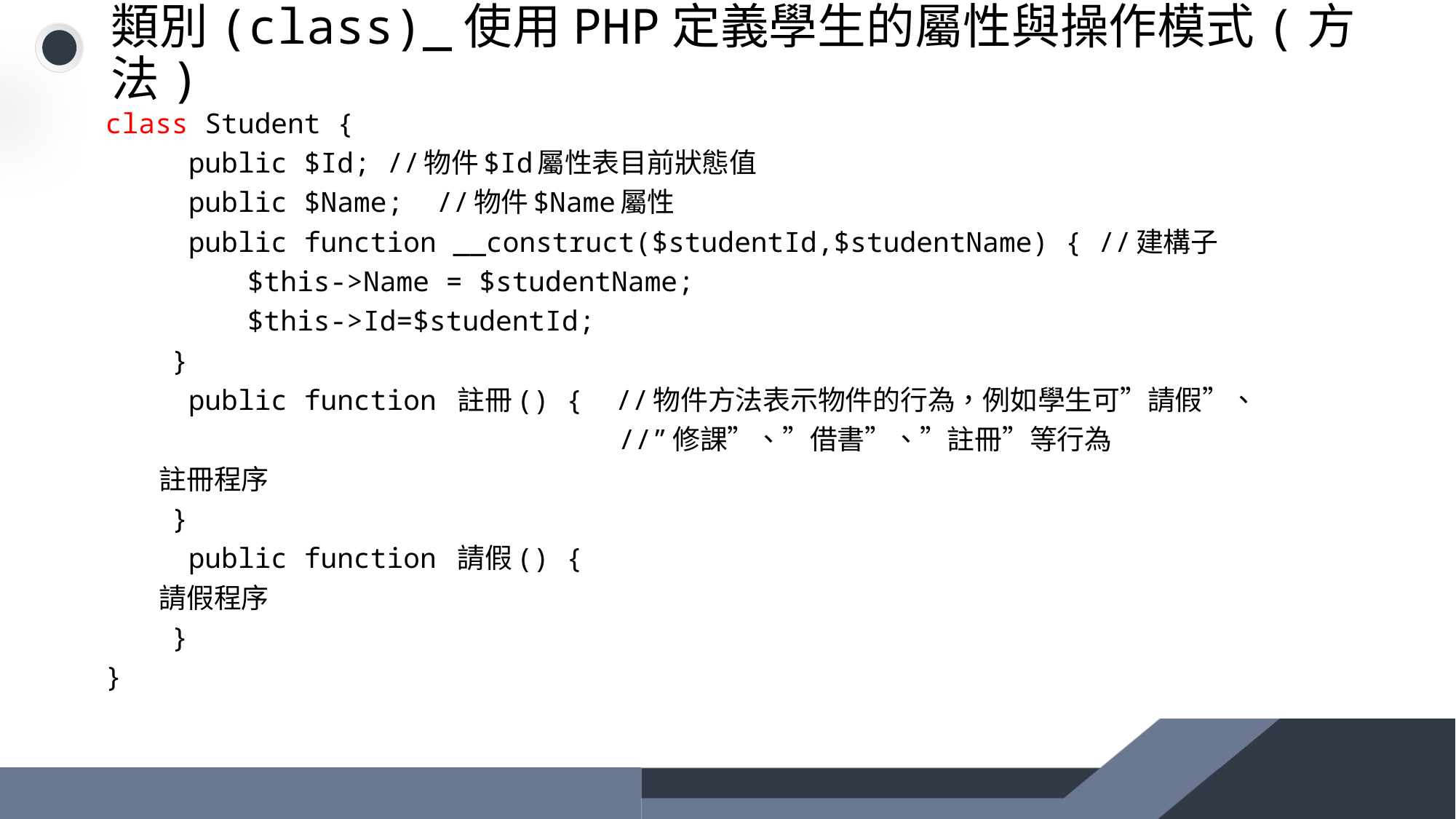

# 類別(class)_使用PHP定義學生的屬性與操作模式(方法)
class Student {
     public $Id; //物件$Id屬性表目前狀態值
     public $Name;  //物件$Name屬性
     public function __construct($studentId,$studentName) { //建構子
		$this->Name = $studentName;
		$this->Id=$studentId;
    }
     public function 註冊() {  //物件方法表示物件的行為，例如學生可”請假”、
                               //”修課”、”借書”、”註冊”等行為
        註冊程序
    }
     public function 請假() {
        請假程序
    }
}